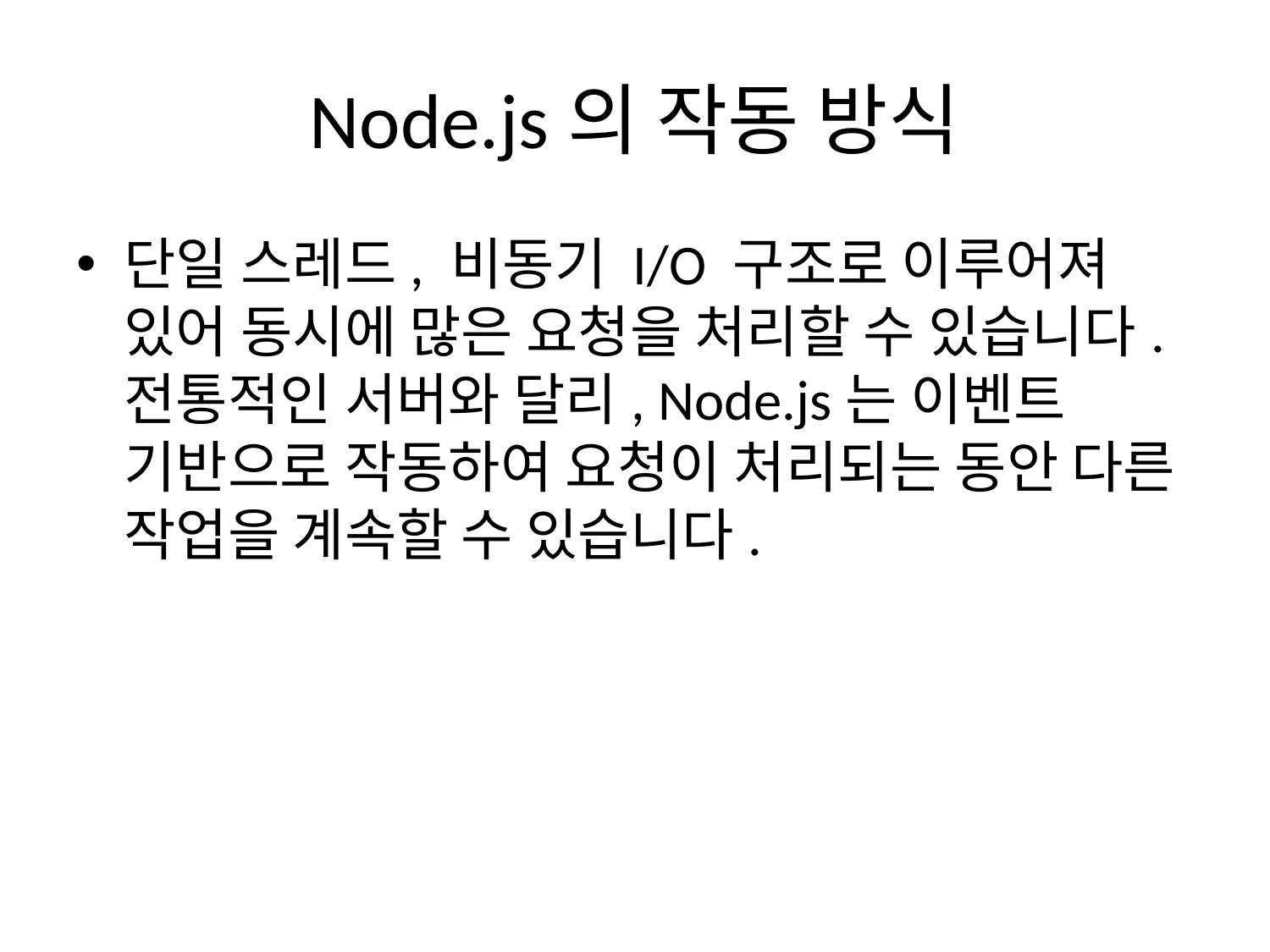

# Node.js의 작동 방식
단일 스레드, 비동기 I/O 구조로 이루어져 있어 동시에 많은 요청을 처리할 수 있습니다. 전통적인 서버와 달리, Node.js는 이벤트 기반으로 작동하여 요청이 처리되는 동안 다른 작업을 계속할 수 있습니다.